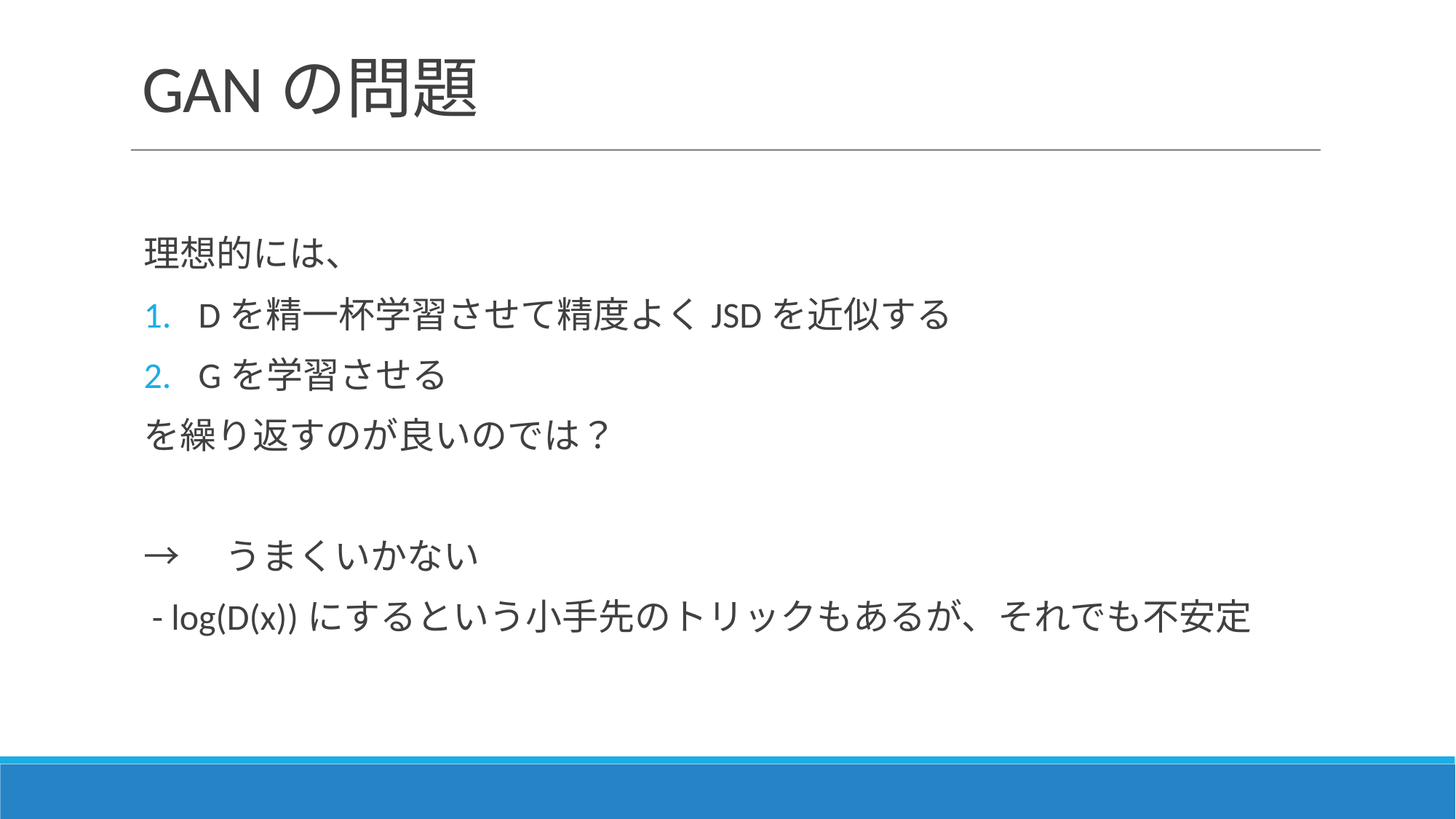

# GANの問題

理想的には、
Dを精一杯学習させて精度よくJSDを近似する
Gを学習させる
を繰り返すのが良いのでは？

→　うまくいかない
 - log(D(x))にするという小手先のトリックもあるが、それでも不安定